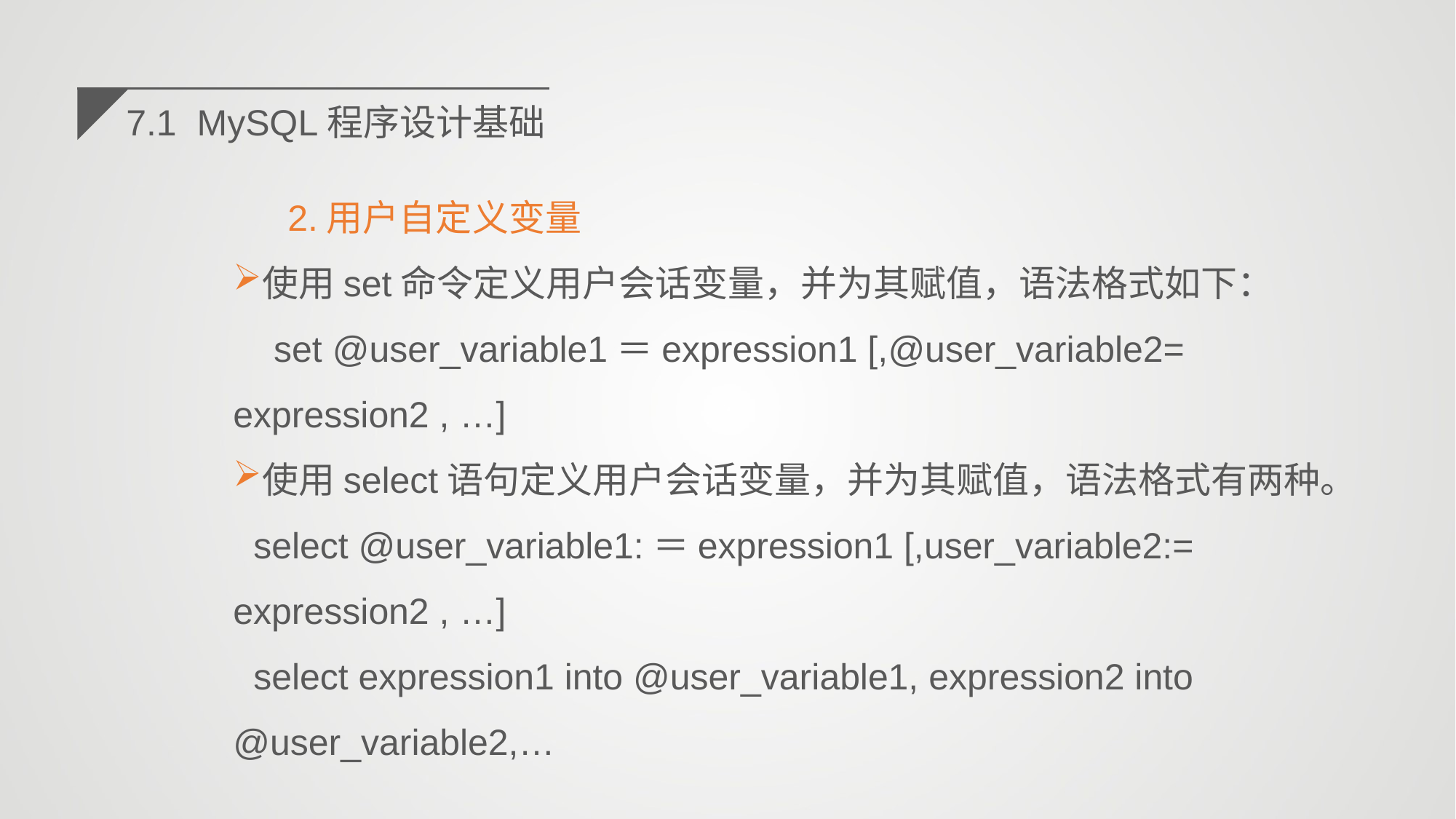

7.1  MySQL程序设计基础

2.用户自定义变量
使用set命令定义用户会话变量，并为其赋值，语法格式如下：
    set @user_variable1＝expression1 [,@user_variable2= expression2 , …]
使用select语句定义用户会话变量，并为其赋值，语法格式有两种。
  select @user_variable1:＝expression1 [,user_variable2:= expression2 , …]
  select expression1 into @user_variable1, expression2 into @user_variable2,…